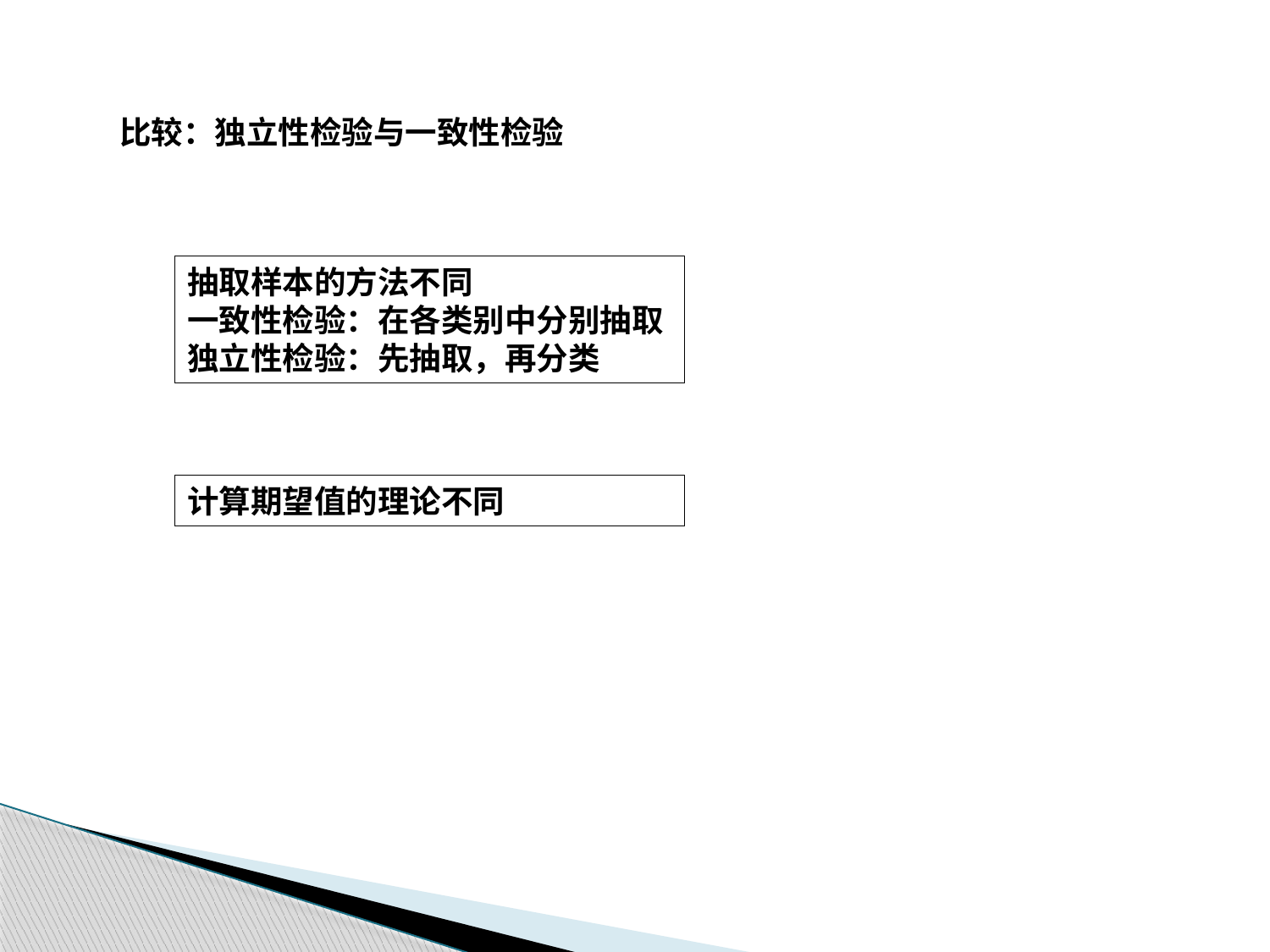

比较：独立性检验与一致性检验
抽取样本的方法不同
一致性检验：在各类别中分别抽取
独立性检验：先抽取，再分类
计算期望值的理论不同